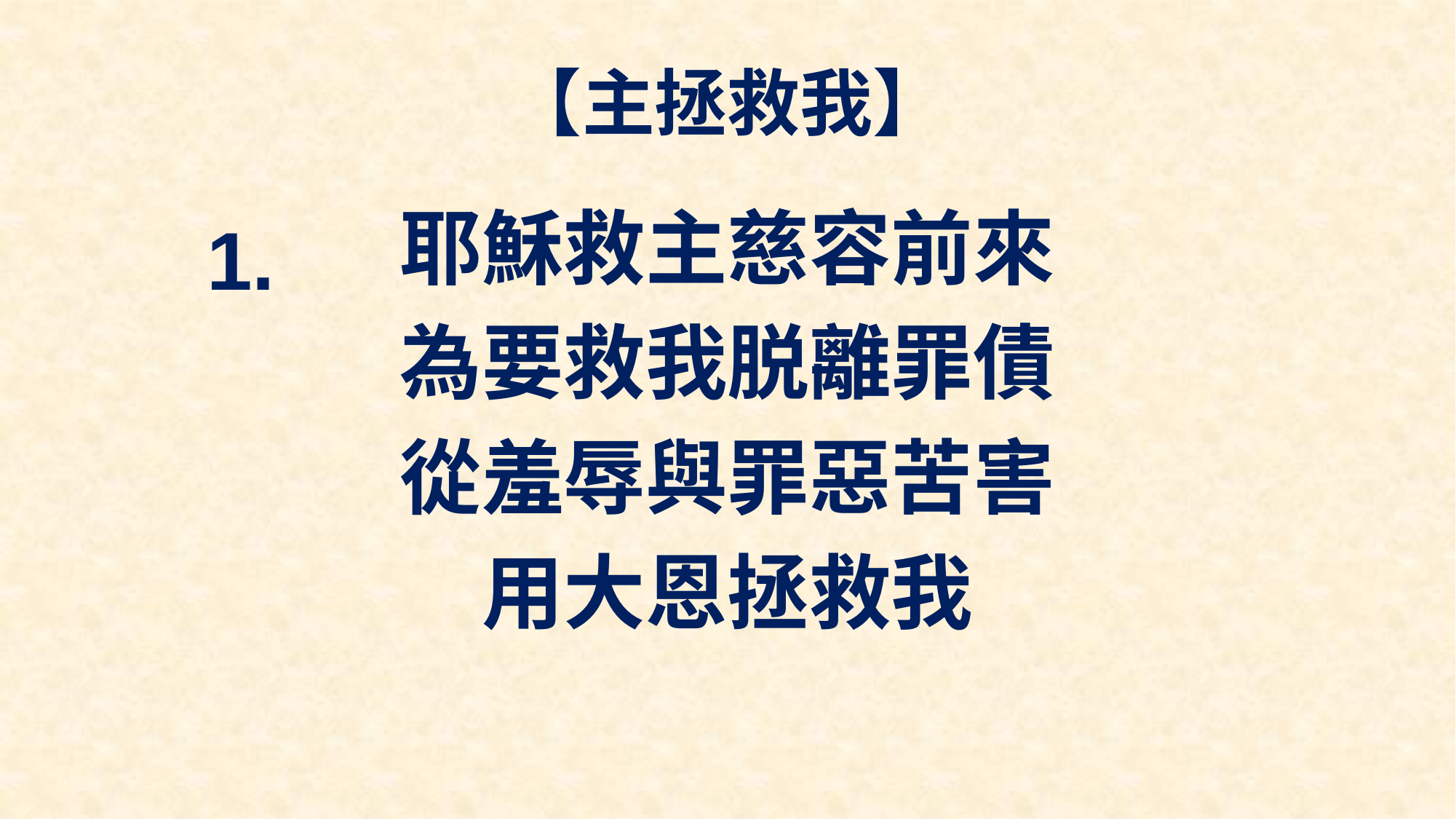

# 【主拯救我】
耶穌救主慈容前來
為要救我脱離罪債
從羞辱與罪惡苦害
用大恩拯救我
1.